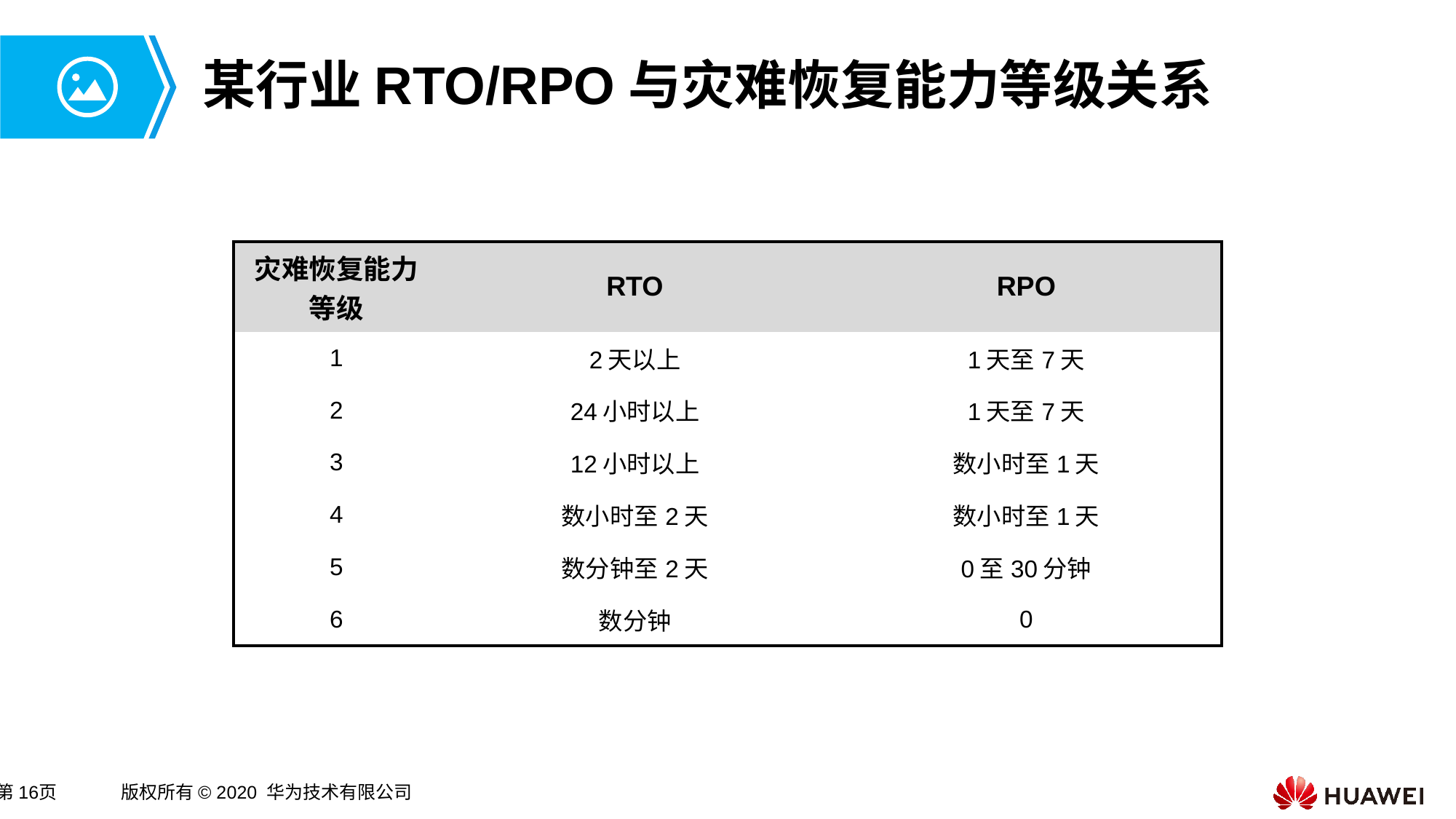

# 某行业RTO/RPO与灾难恢复能力等级关系
| 灾难恢复能力等级 | RTO | RPO |
| --- | --- | --- |
| 1 | 2天以上 | 1天至7天 |
| 2 | 24小时以上 | 1天至7天 |
| 3 | 12小时以上 | 数小时至1天 |
| 4 | 数小时至2天 | 数小时至1天 |
| 5 | 数分钟至2天 | 0至30分钟 |
| 6 | 数分钟 | 0 |